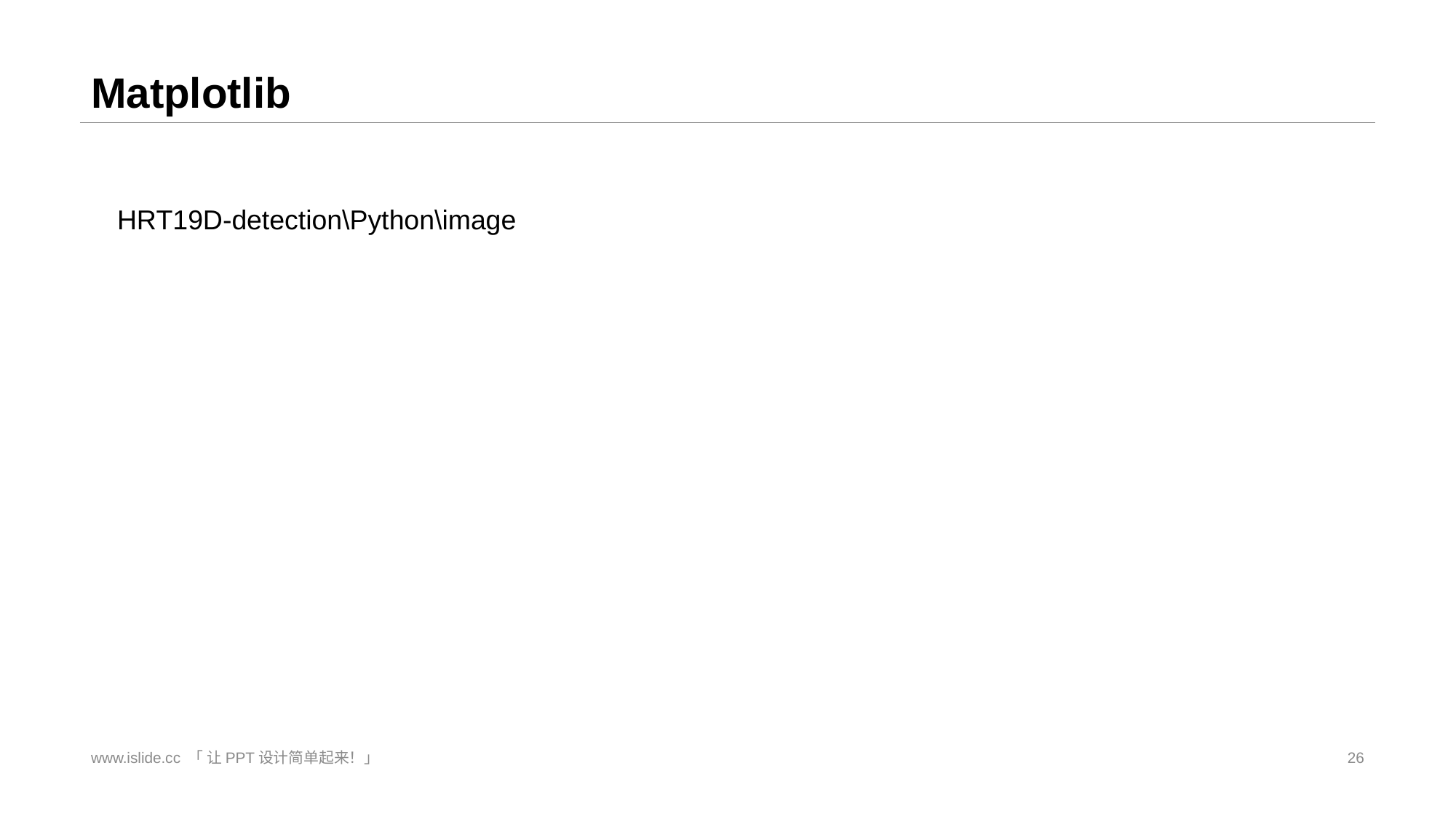

# Matplotlib
HRT19D-detection\Python\image
www.islide.cc 「 让PPT设计简单起来！」
26